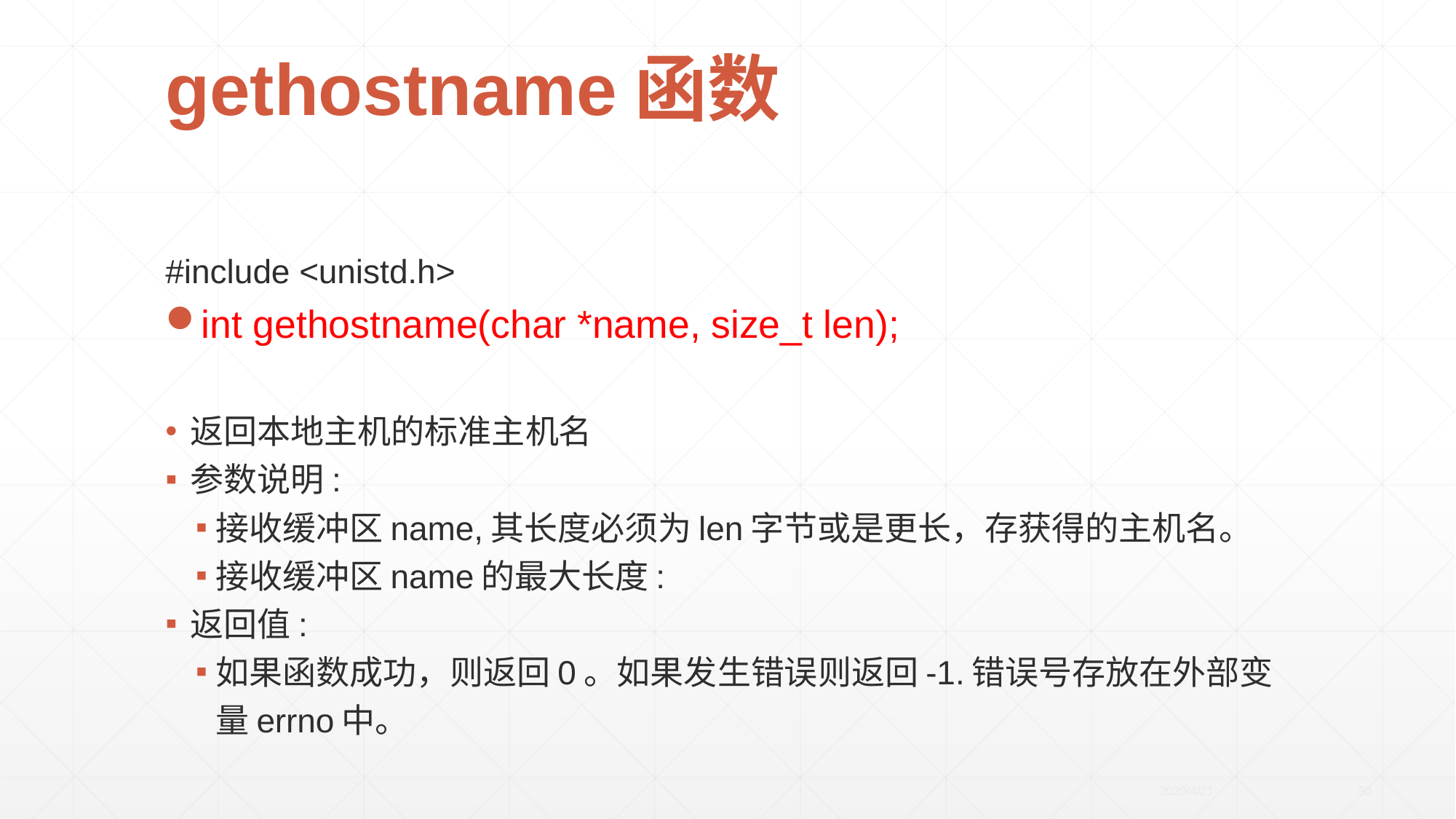

# gethostname函数
#include <unistd.h>
int gethostname(char *name, size_t len);

返回本地主机的标准主机名
参数说明:
接收缓冲区name,其长度必须为len字节或是更长，存获得的主机名。
接收缓冲区name的最大长度:
返回值:
如果函数成功，则返回0。如果发生错误则返回-1.错误号存放在外部变量errno中。
2020/4/21
90